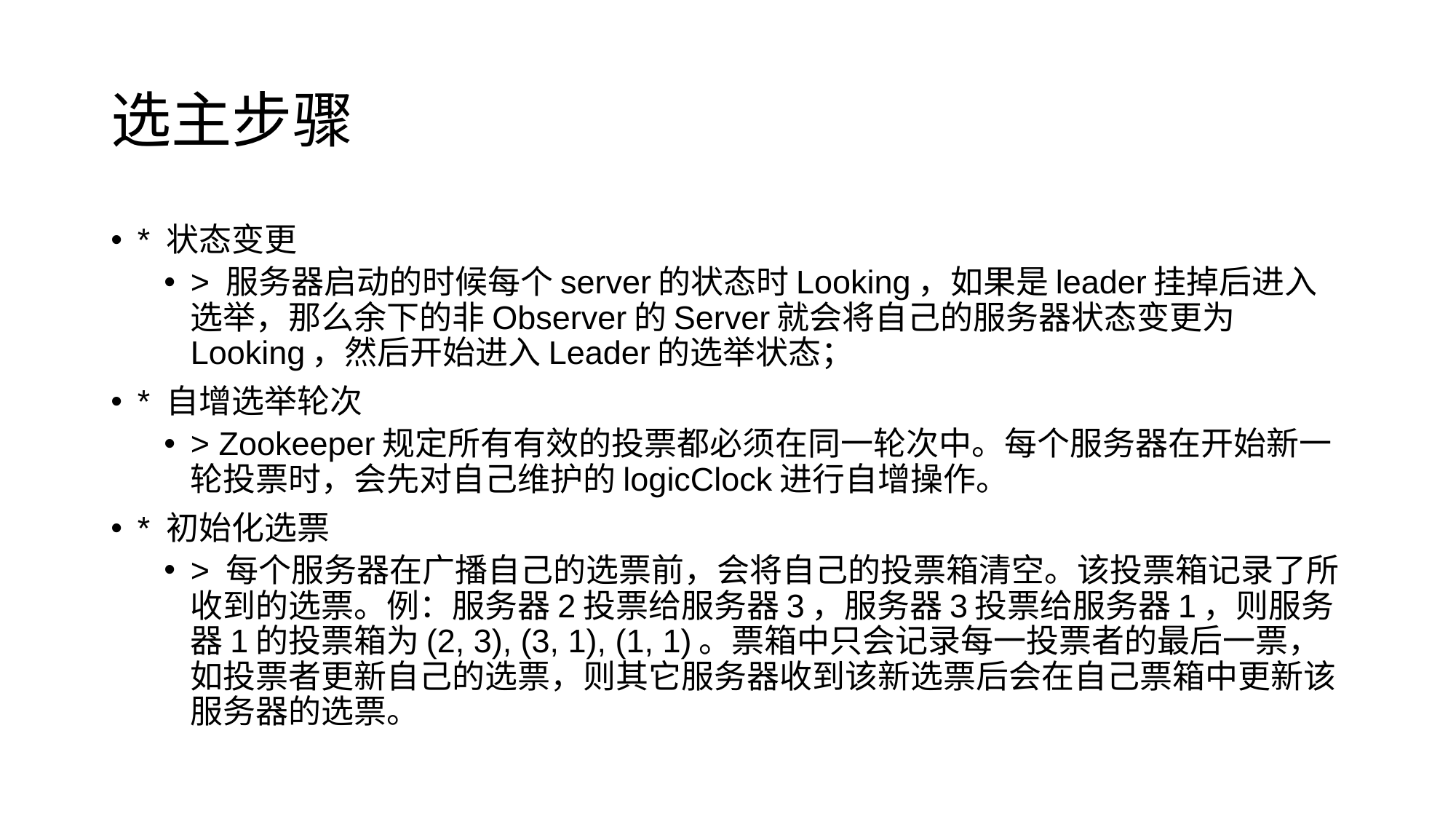

# 选主步骤
* 状态变更
> 服务器启动的时候每个server的状态时Looking，如果是leader挂掉后进入选举，那么余下的非Observer的Server就会将自己的服务器状态变更为Looking，然后开始进入Leader的选举状态；
* 自增选举轮次
> Zookeeper规定所有有效的投票都必须在同一轮次中。每个服务器在开始新一轮投票时，会先对自己维护的logicClock进行自增操作。
* 初始化选票
> 每个服务器在广播自己的选票前，会将自己的投票箱清空。该投票箱记录了所收到的选票。例：服务器2投票给服务器3，服务器3投票给服务器1，则服务器1的投票箱为(2, 3), (3, 1), (1, 1)。票箱中只会记录每一投票者的最后一票，如投票者更新自己的选票，则其它服务器收到该新选票后会在自己票箱中更新该服务器的选票。